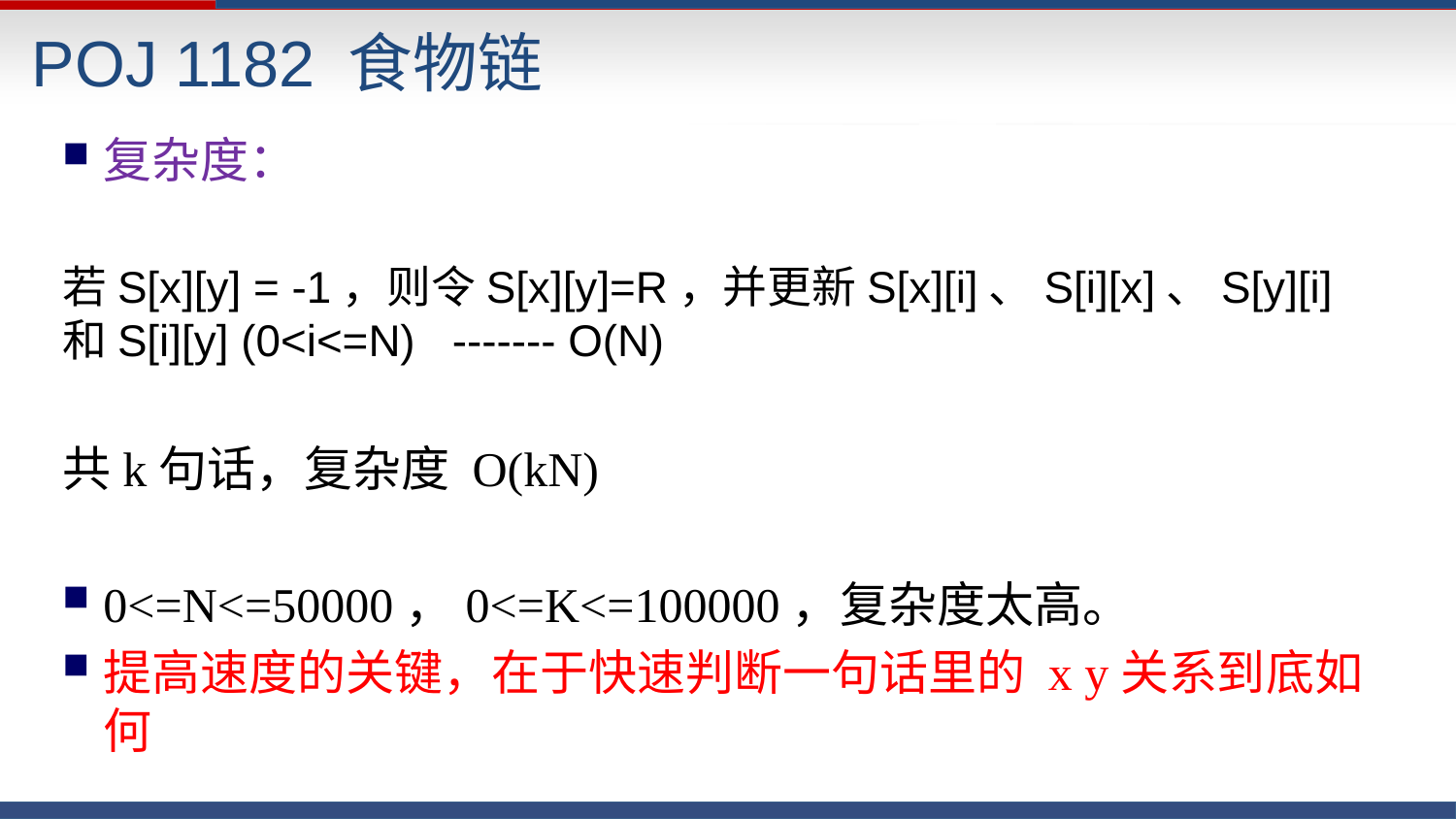

# POJ 1182 食物链
复杂度：

若S[x][y] = -1，则令S[x][y]=R，并更新S[x][i]、S[i][x]、S[y][i]和S[i][y] (0<i<=N)   ------- O(N)

共k句话，复杂度 O(kN)

0<=N<=50000，0<=K<=100000，复杂度太高。
提高速度的关键，在于快速判断一句话里的 x y关系到底如何